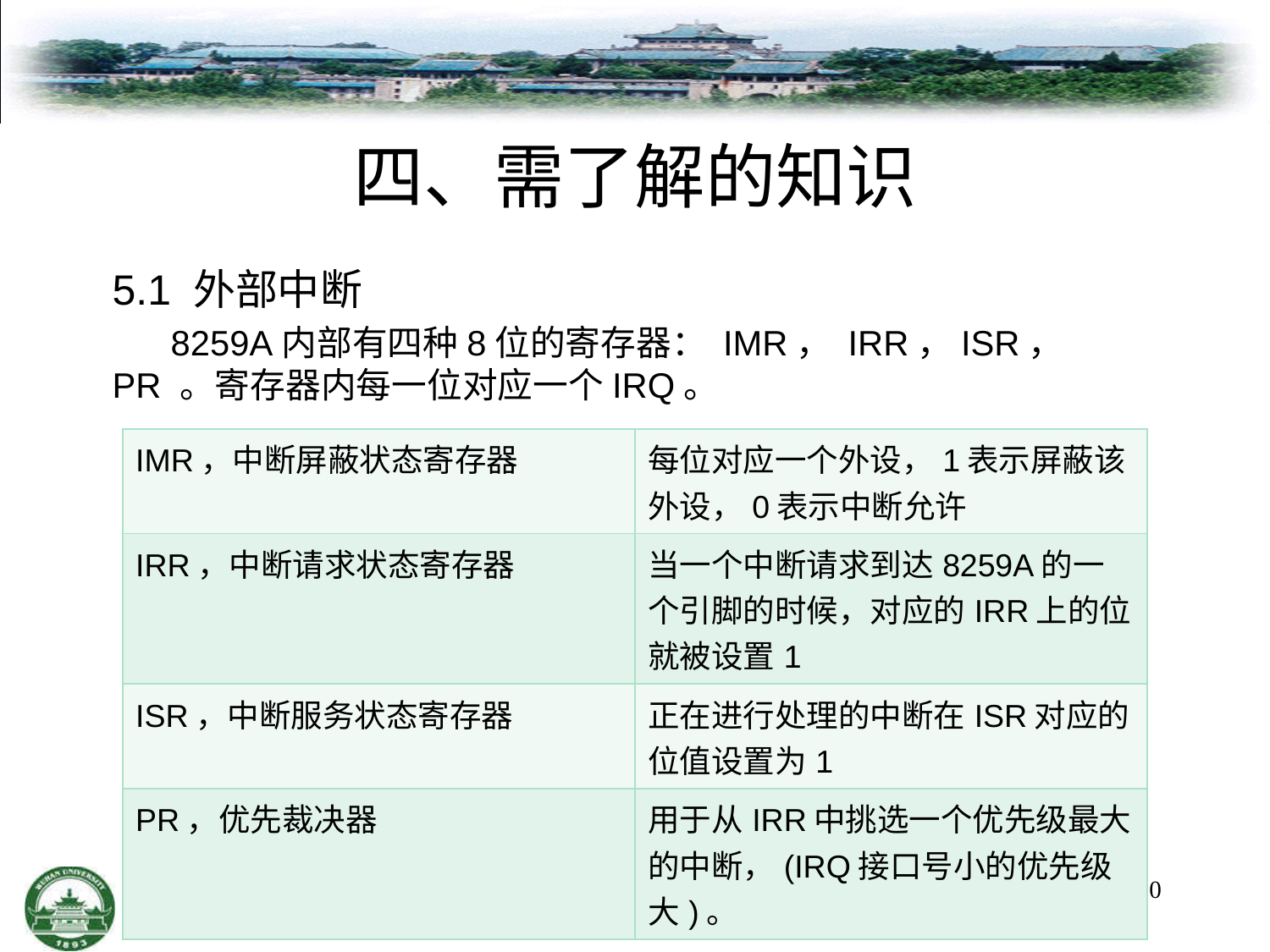

# 四、需了解的知识
5.1 外部中断
      8259A内部有四种8位的寄存器： IMR， IRR，ISR， PR 。寄存器内每一位对应一个IRQ。

| IMR，中断屏蔽状态寄存器 | 每位对应一个外设，1表示屏蔽该外设，0表示中断允许 |
| --- | --- |
| IRR，中断请求状态寄存器 | 当一个中断请求到达8259A的一个引脚的时候，对应的IRR上的位就被设置1 |
| ISR，中断服务状态寄存器 | 正在进行处理的中断在ISR对应的位值设置为1 |
| PR，优先裁决器 | 用于从IRR中挑选一个优先级最大的中断，(IRQ接口号小的优先级大)。 |
10